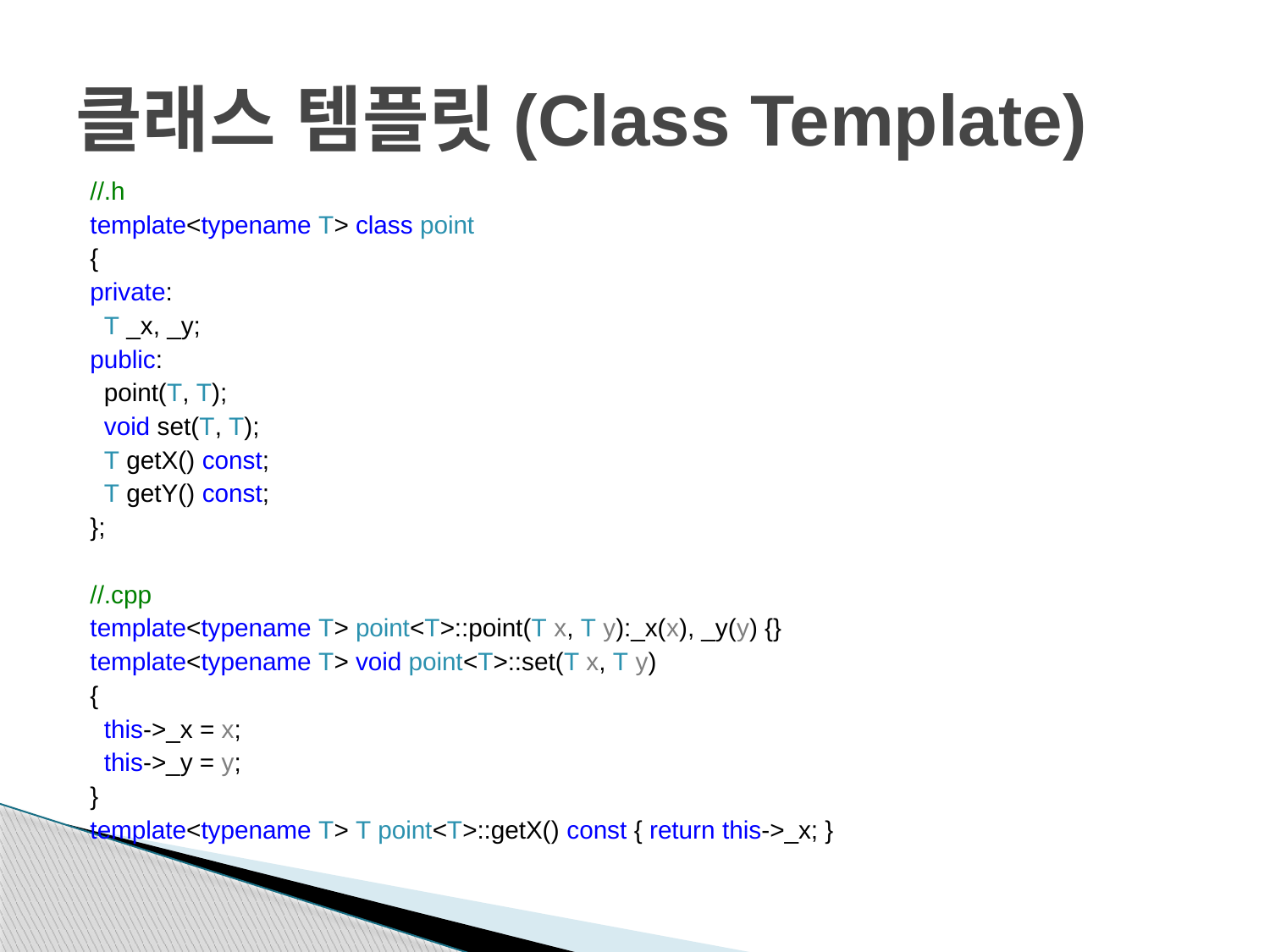

# 클래스 템플릿(Class Template)
//.h
template<typename T> class point
{
private:
  T _x, _y;
public:
  point(T, T);
  void set(T, T);
  T getX() const;
  T getY() const;
};

//.cpp
template<typename T> point<T>::point(T x, T y):_x(x), _y(y) {}
template<typename T> void point<T>::set(T x, T y)
{
  this->_x = x;
  this->_y = y;
}
template<typename T> T point<T>::getX() const { return this->_x; }